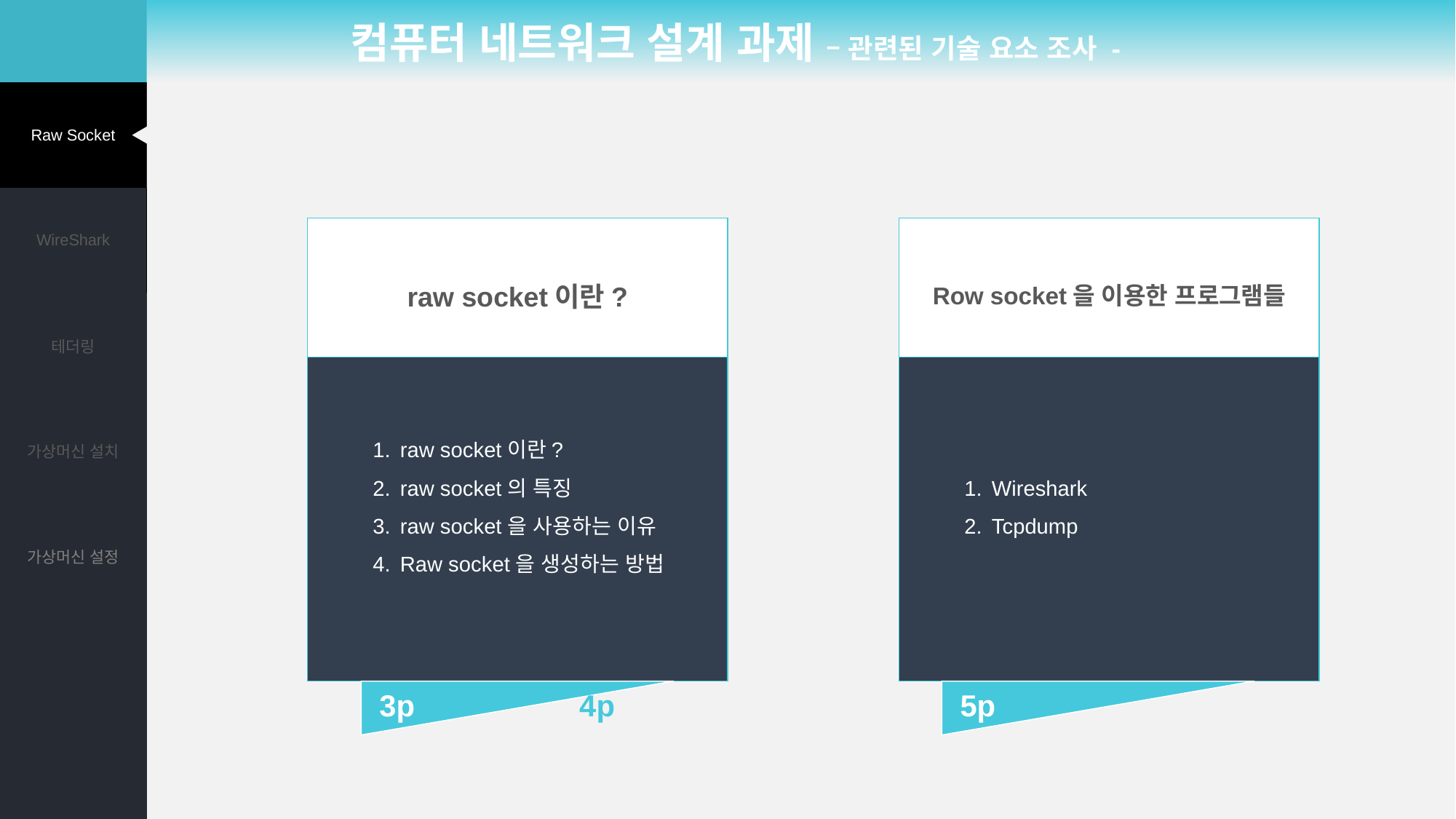

컴퓨터 네트워크 설계 과제 – 관련된 기술 요소 조사 -
| Contents 1 |
| --- |
| WireShark |
| Contents 3 |
| Contents 4 |
| Contents 5 |
| Contents 6 |
| Contents 7 |
| Raw Socket |
| --- |
| WireShark |
| 테더링 |
| 가상머신 설치 |
| 가상머신 설정 |
|  |
|  |

raw socket이란?
Row socket을 이용한 프로그램들
raw socket이란?
raw socket의 특징
raw socket을 사용하는 이유
Raw socket을 생성하는 방법

Wireshark
Tcpdump

 3p                      4p
 5p